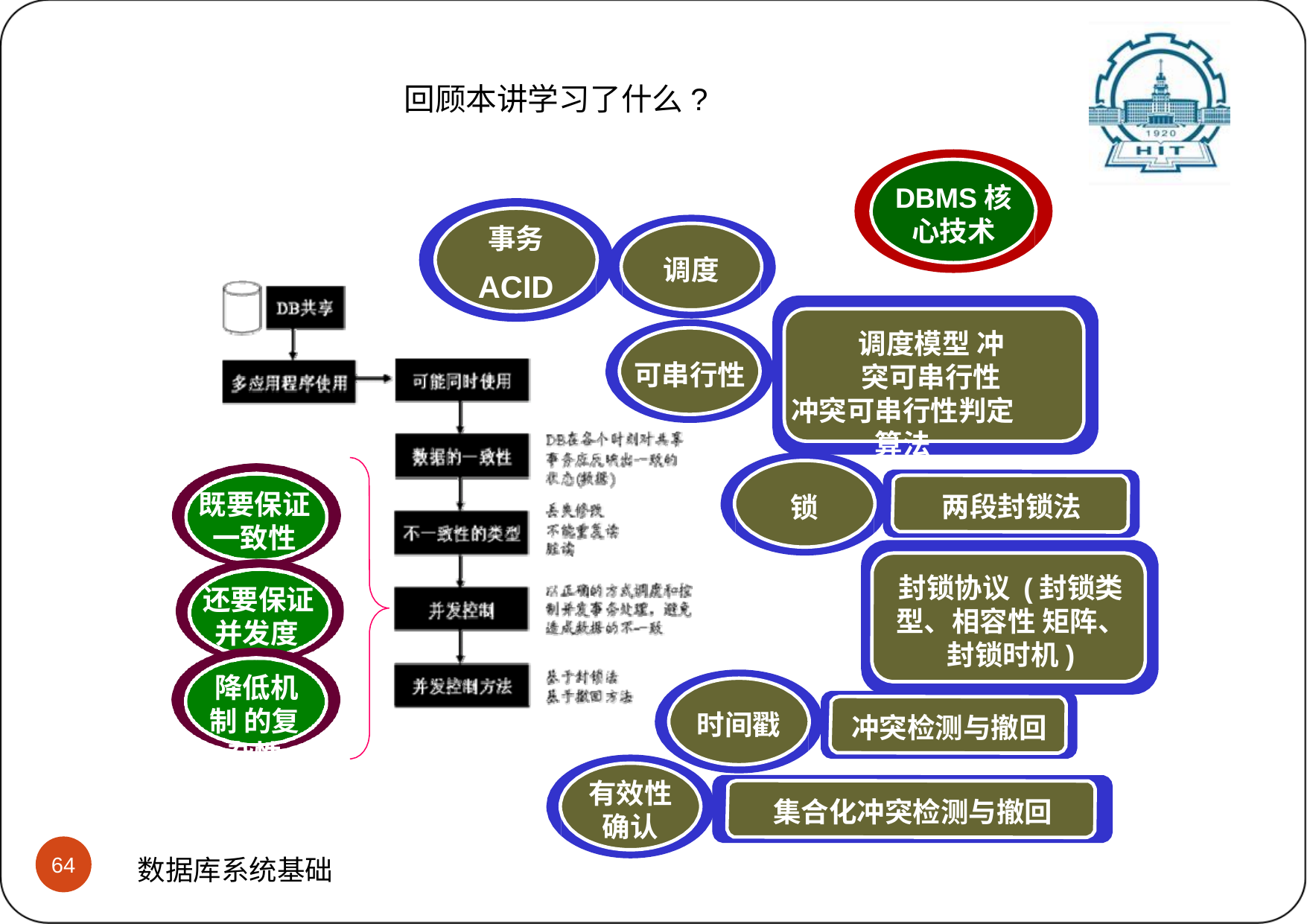

# 回顾本讲学习了什么?

DBMS核
心技术

事务
ACID

调度

调度模型 冲突可串行性
冲突可串行性判定算法

可串行性

既要保证 一致性
两段封锁法
锁

封锁协议 (封锁类型、相容性 矩阵、封锁时机)
还要保证 并发度
降低机制 的复杂性

时间戳
冲突检测与撤回

有效性 确认

集合化冲突检测与撤回